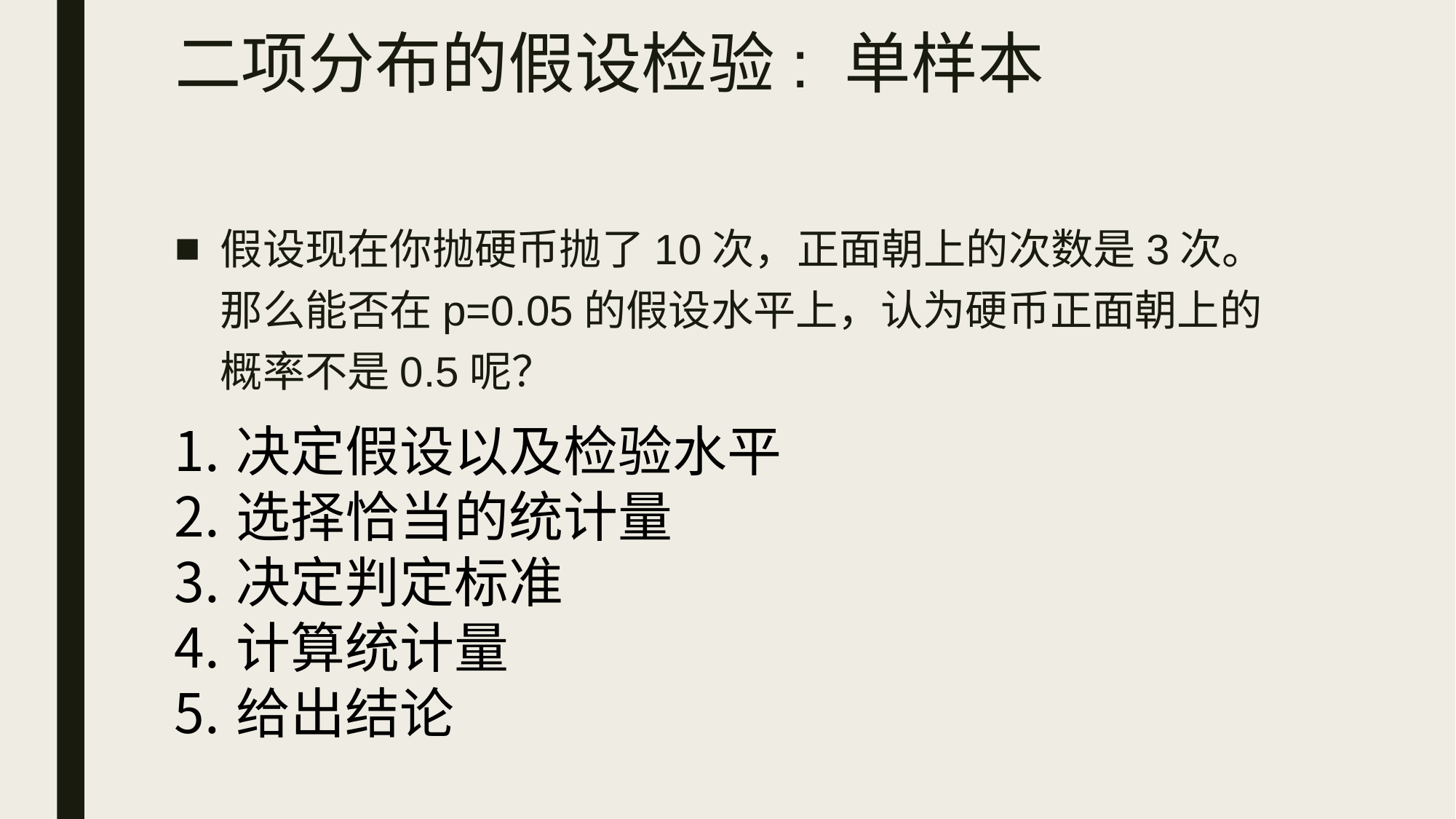

# 二项分布的假设检验: 单样本
假设现在你抛硬币抛了10次，正面朝上的次数是3次。那么能否在p=0.05的假设水平上，认为硬币正面朝上的概率不是0.5呢？
决定假设以及检验水平
选择恰当的统计量
决定判定标准
计算统计量
给出结论